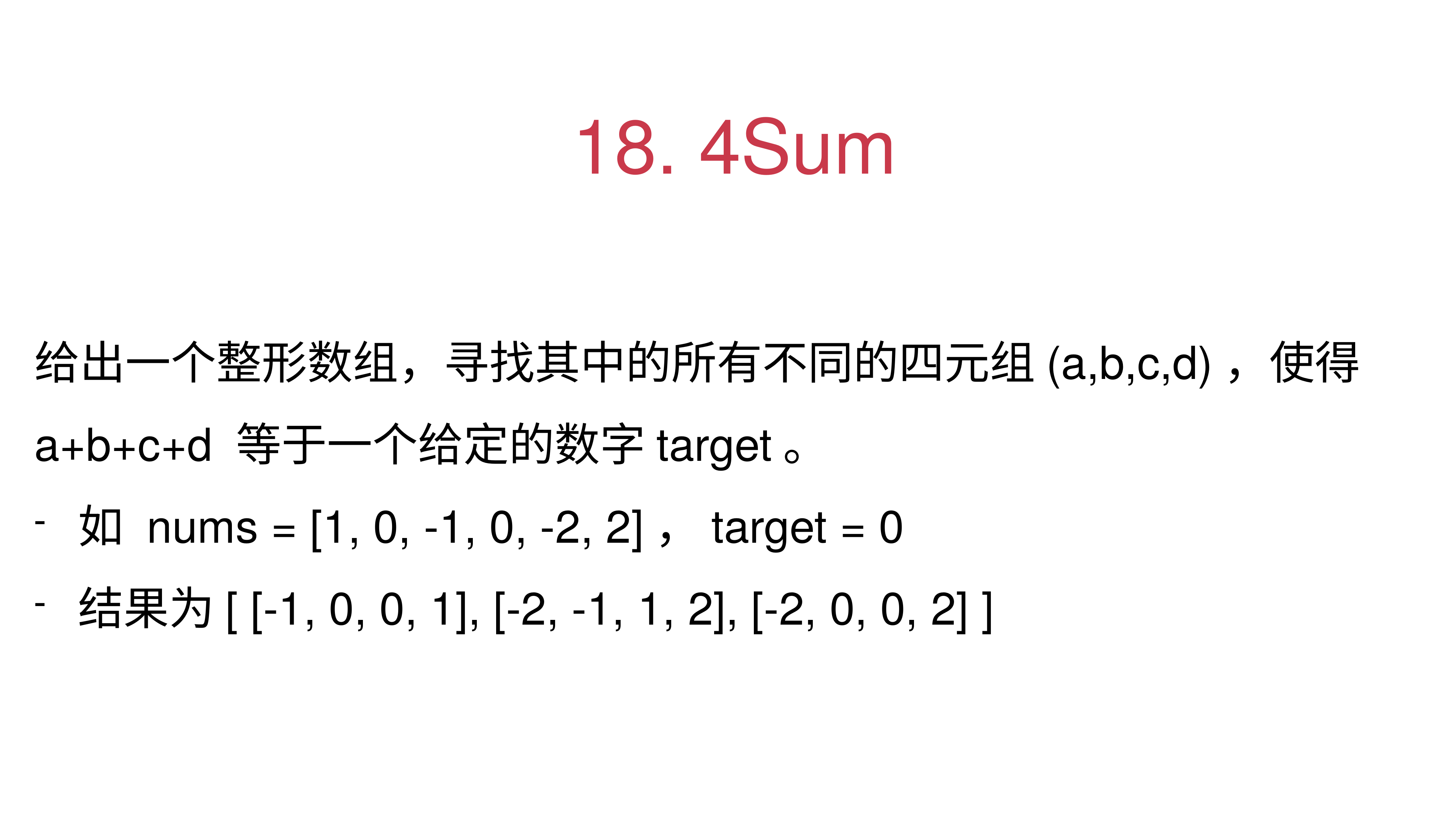

# 18. 4Sum
给出一个整形数组，寻找其中的所有不同的四元组(a,b,c,d)，使得a+b+c+d 等于一个给定的数字target。
如 nums = [1, 0, -1, 0, -2, 2]，target = 0
结果为[ [-1, 0, 0, 1], [-2, -1, 1, 2], [-2, 0, 0, 2] ]